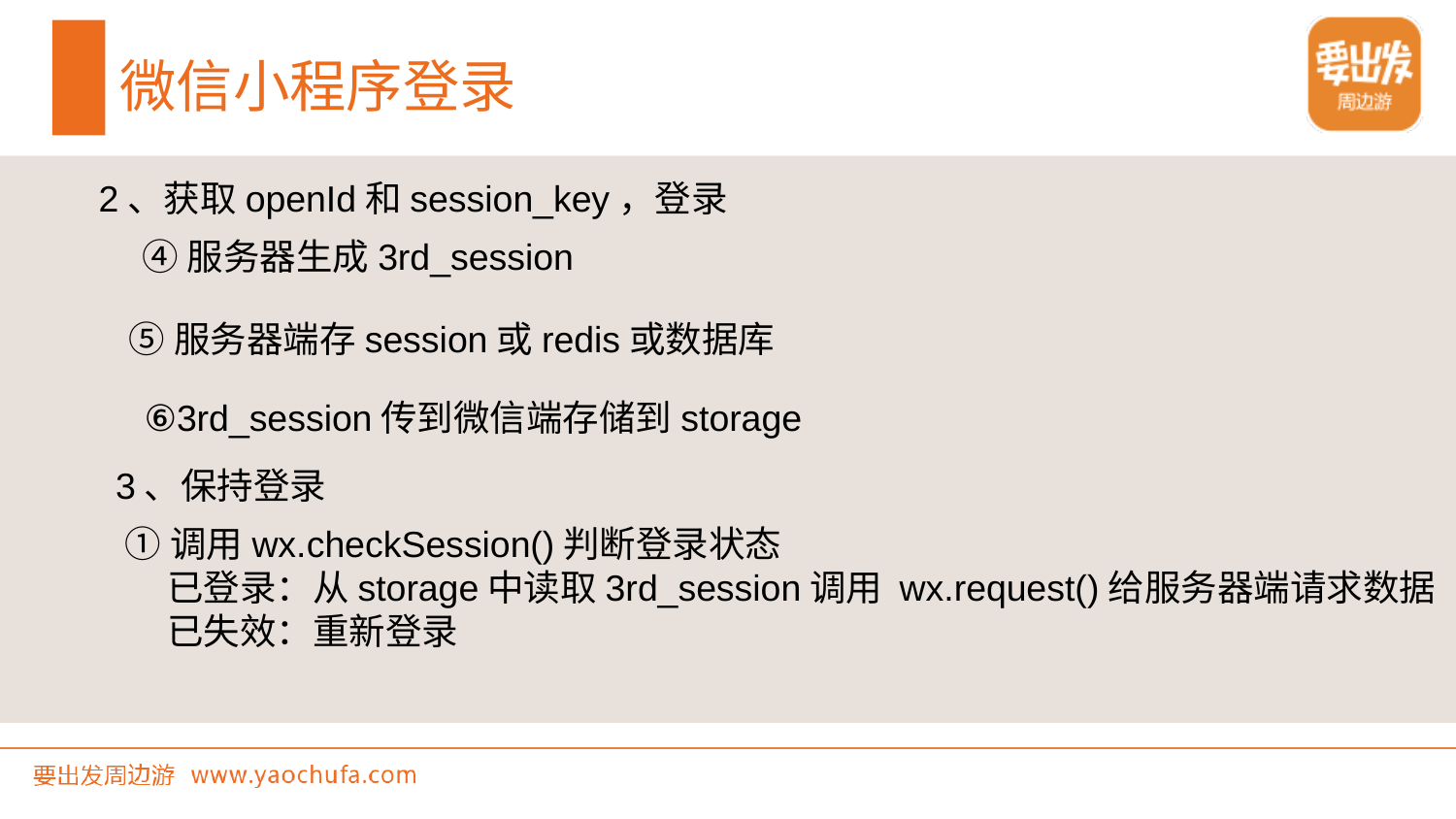

微信小程序登录
2、获取openId和session_key，登录
④服务器生成3rd_session
⑤服务器端存session或redis或数据库
⑥3rd_session传到微信端存储到storage
3、保持登录
①调用wx.checkSession()判断登录状态
    已登录：从storage中读取3rd_session调用 wx.request()给服务器端请求数据
    已失效：重新登录